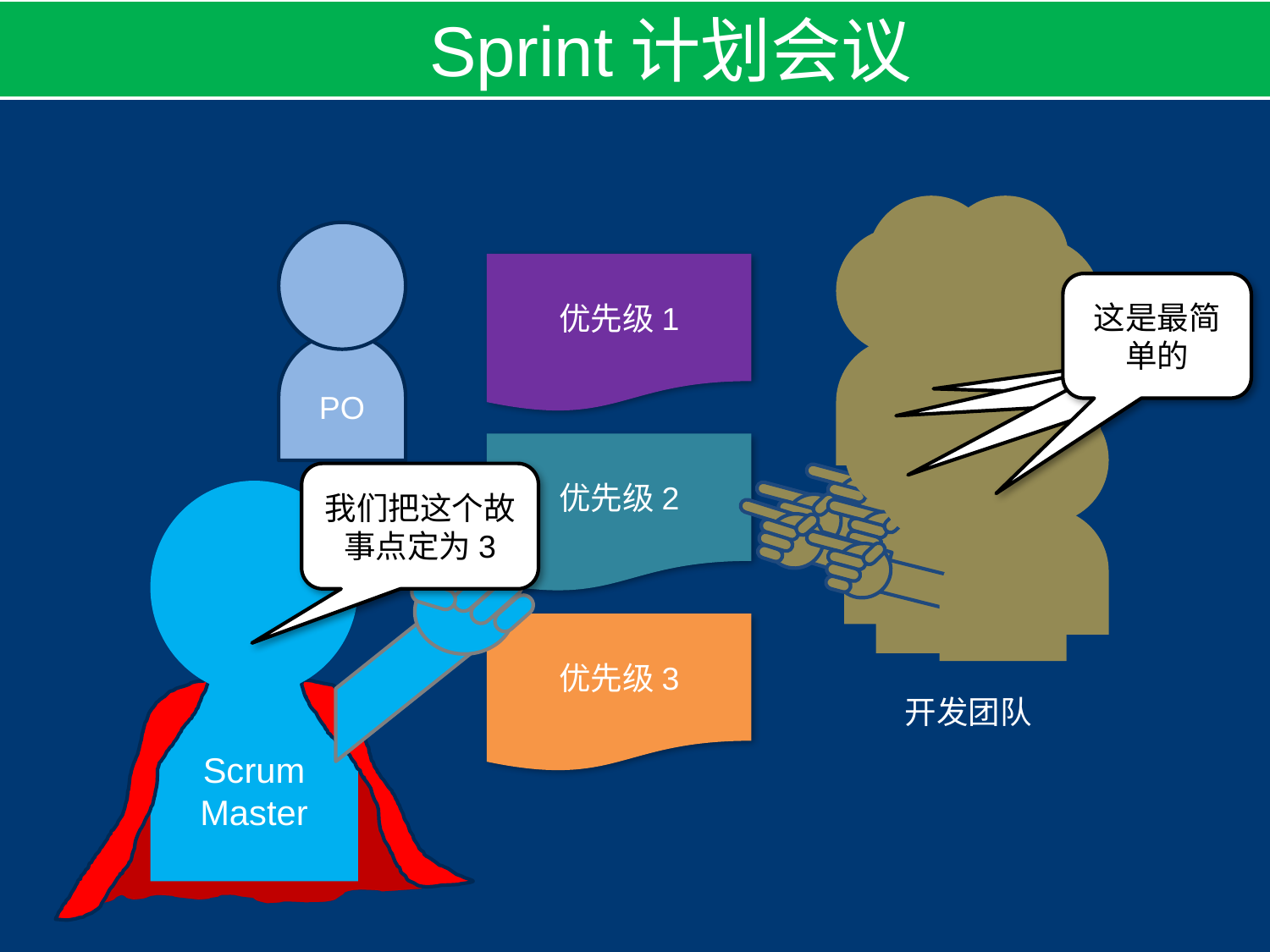

Sprint计划会议

开发团队

PO
优先级1

这是最简单的

开发团队
优先级2
我们把这个故事点定为3

Scrum Master

优先级3